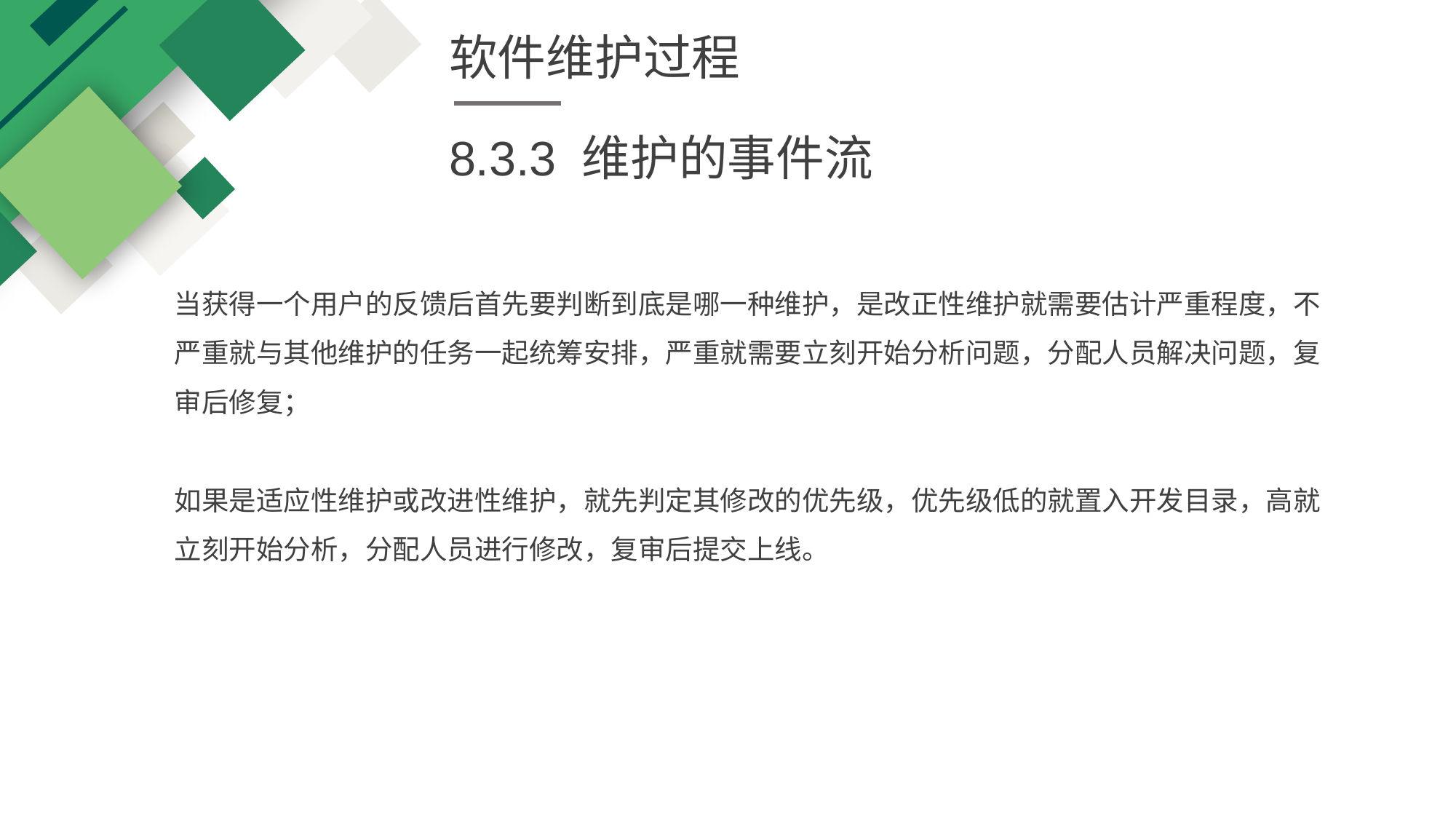

软件维护过程
8.3.3 维护的事件流
当获得一个用户的反馈后首先要判断到底是哪一种维护，是改正性维护就需要估计严重程度，不严重就与其他维护的任务一起统筹安排，严重就需要立刻开始分析问题，分配人员解决问题，复审后修复；

如果是适应性维护或改进性维护，就先判定其修改的优先级，优先级低的就置入开发目录，高就立刻开始分析，分配人员进行修改，复审后提交上线。